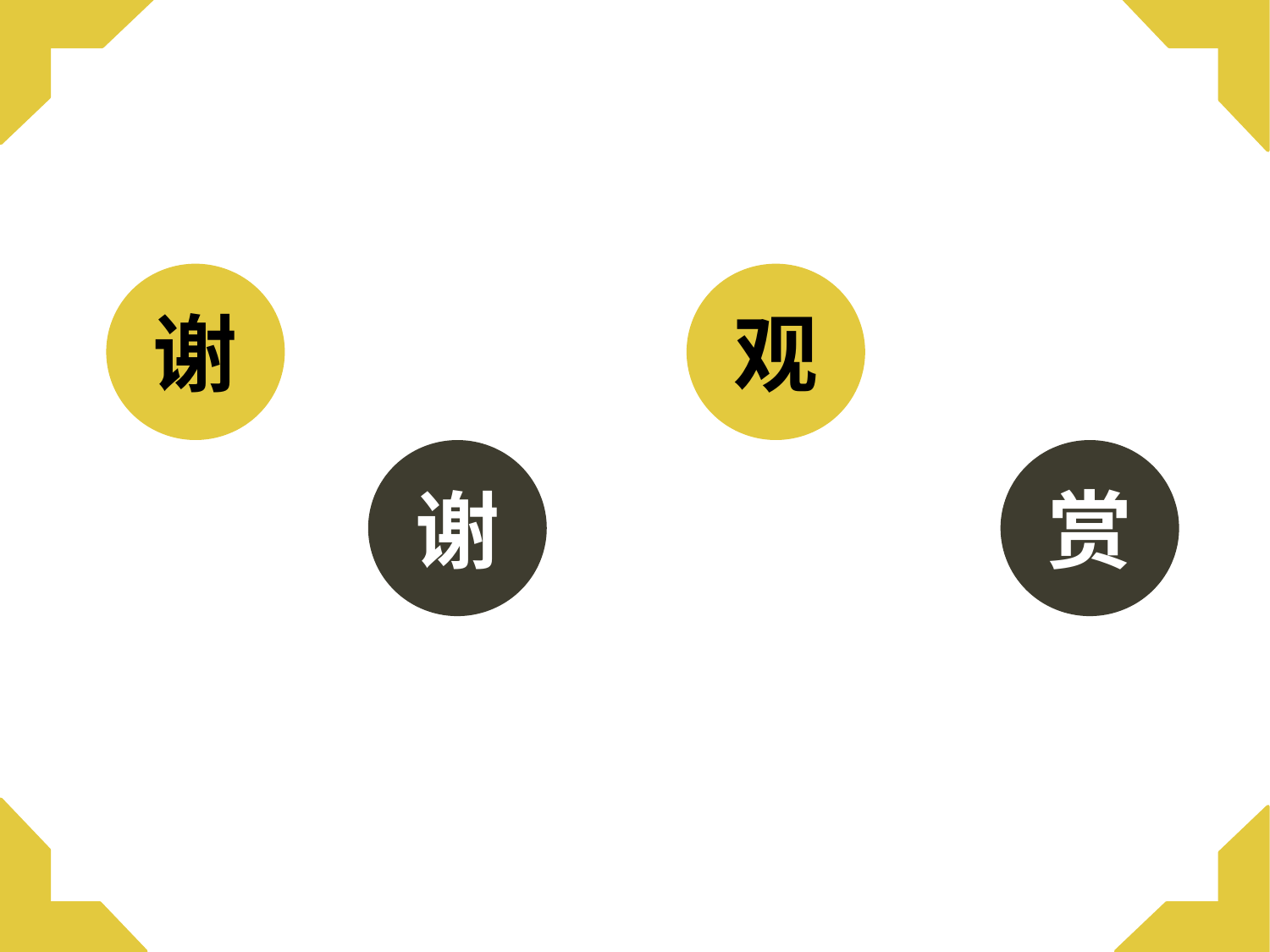

谢
观
点击添加文本
点击添加文本
谢
赏
点击添加文本
点击添加文本